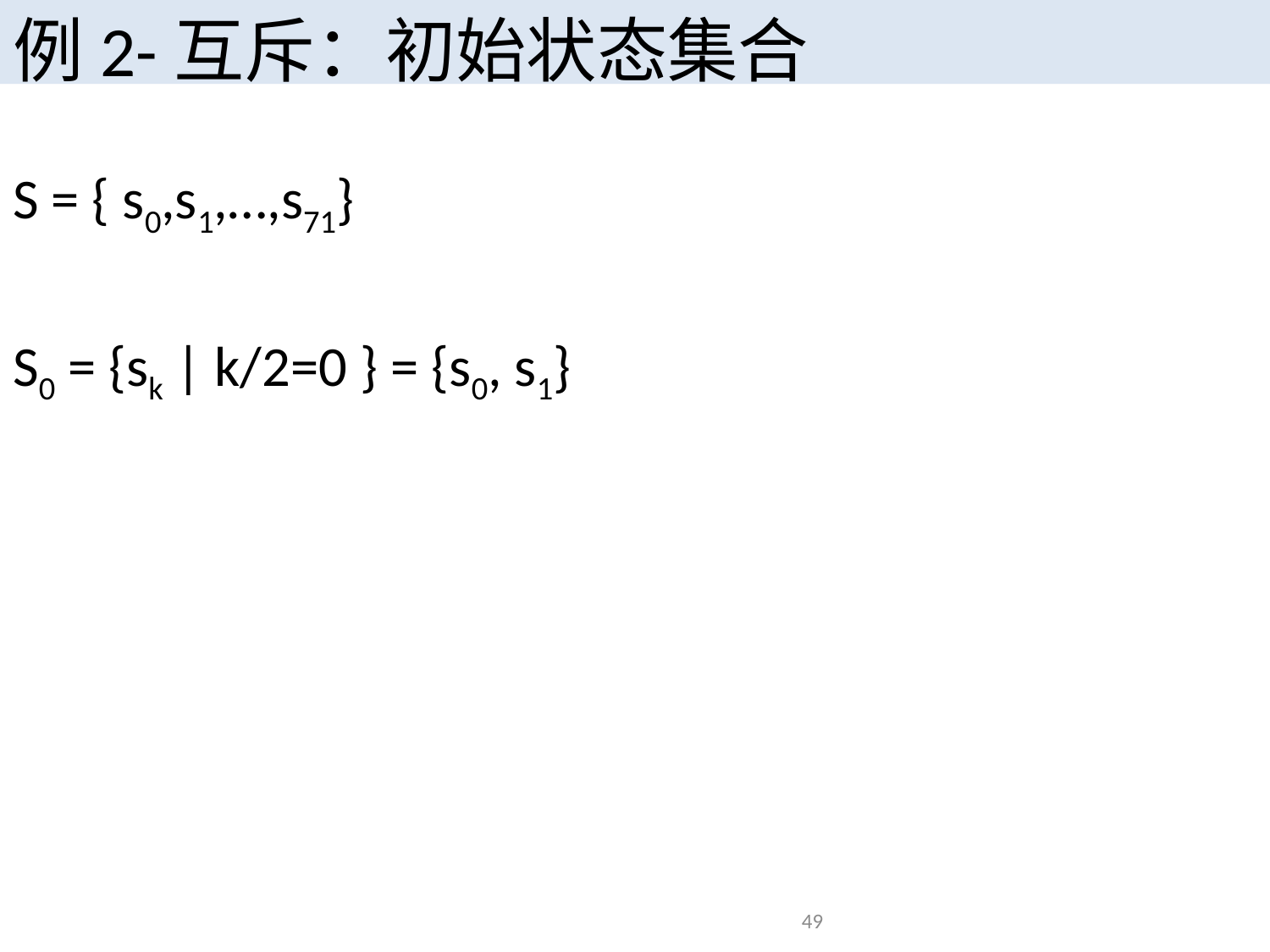

例2-互斥：初始状态集合
S = { s0,s1,…,s71}

S0 = {sk | k/2=0 } = {s0, s1}

49